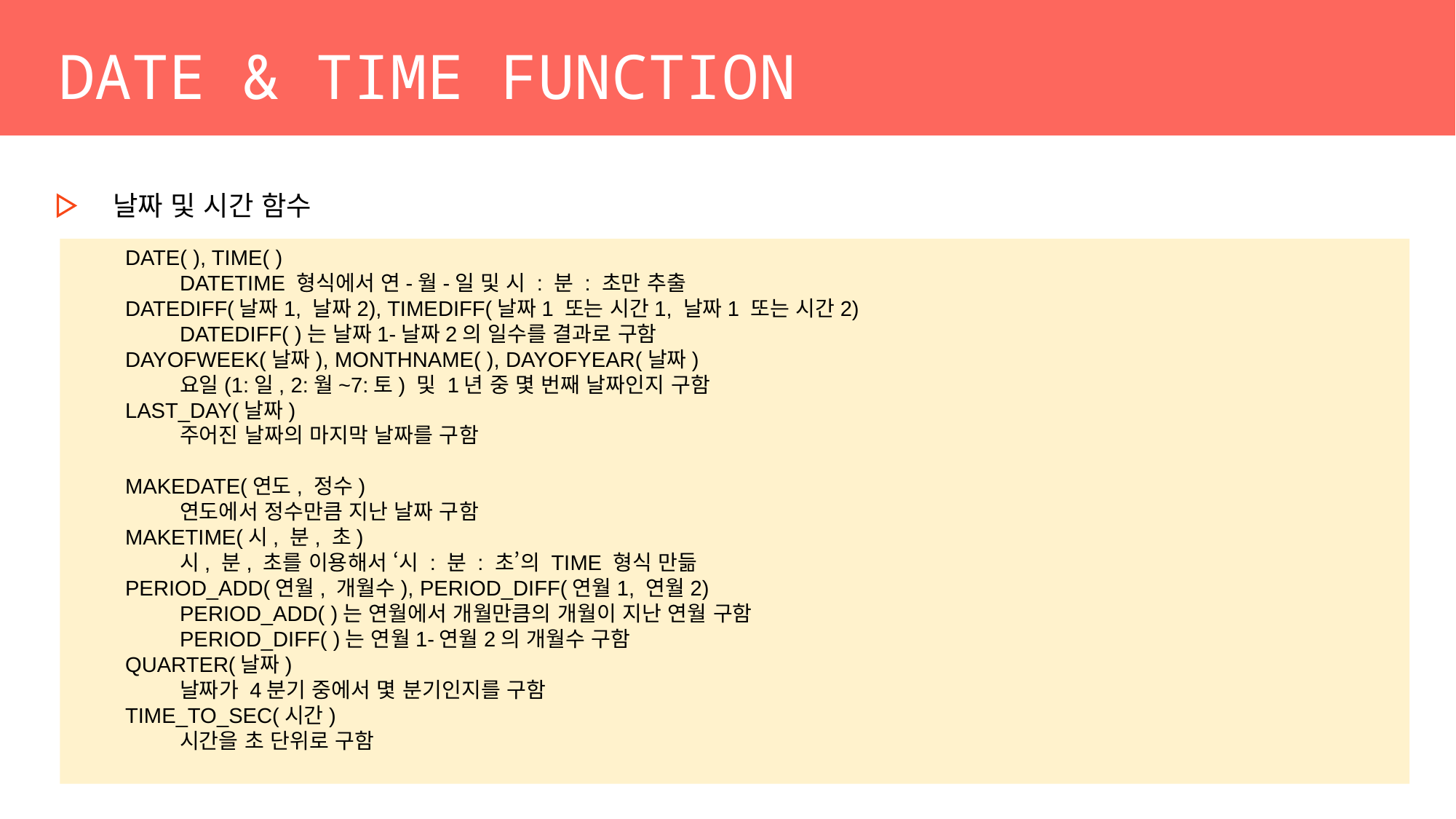

DATE & TIME FUNCTION
날짜 및 시간 함수

DATE( ), TIME( )
DATETIME 형식에서 연-월-일 및 시 : 분 : 초만 추출
DATEDIFF(날짜1, 날짜2), TIMEDIFF(날짜1 또는 시간1, 날짜1 또는 시간2)
DATEDIFF( )는 날짜1-날짜2의 일수를 결과로 구함
DAYOFWEEK(날짜), MONTHNAME( ), DAYOFYEAR(날짜)
요일(1:일, 2:월~7:토) 및 1년 중 몇 번째 날짜인지 구함
LAST_DAY(날짜)
주어진 날짜의 마지막 날짜를 구함

MAKEDATE(연도, 정수)
연도에서 정수만큼 지난 날짜 구함
MAKETIME(시, 분, 초)
시, 분, 초를 이용해서 ‘시 : 분 : 초’의 TIME 형식 만듦
PERIOD_ADD(연월, 개월수), PERIOD_DIFF(연월1, 연월2)
PERIOD_ADD( )는 연월에서 개월만큼의 개월이 지난 연월 구함
PERIOD_DIFF( )는 연월1-연월2의 개월수 구함
QUARTER(날짜)
날짜가 4분기 중에서 몇 분기인지를 구함
TIME_TO_SEC(시간)
시간을 초 단위로 구함